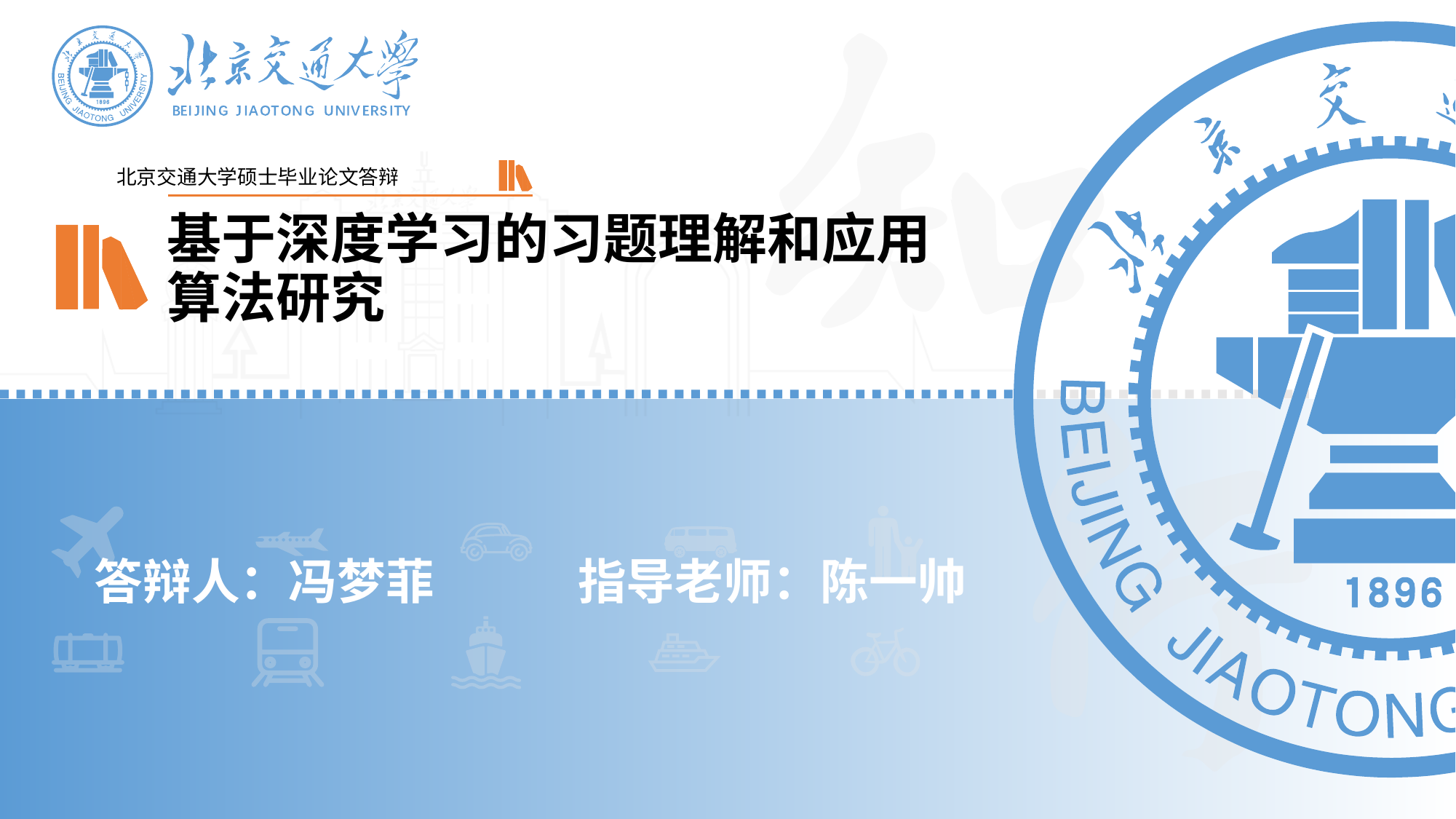

北京交通大学硕士毕业论文答辩

# 基于深度学习的习题理解和应用算法研究
答辩人：冯梦菲             指导老师：陈一帅